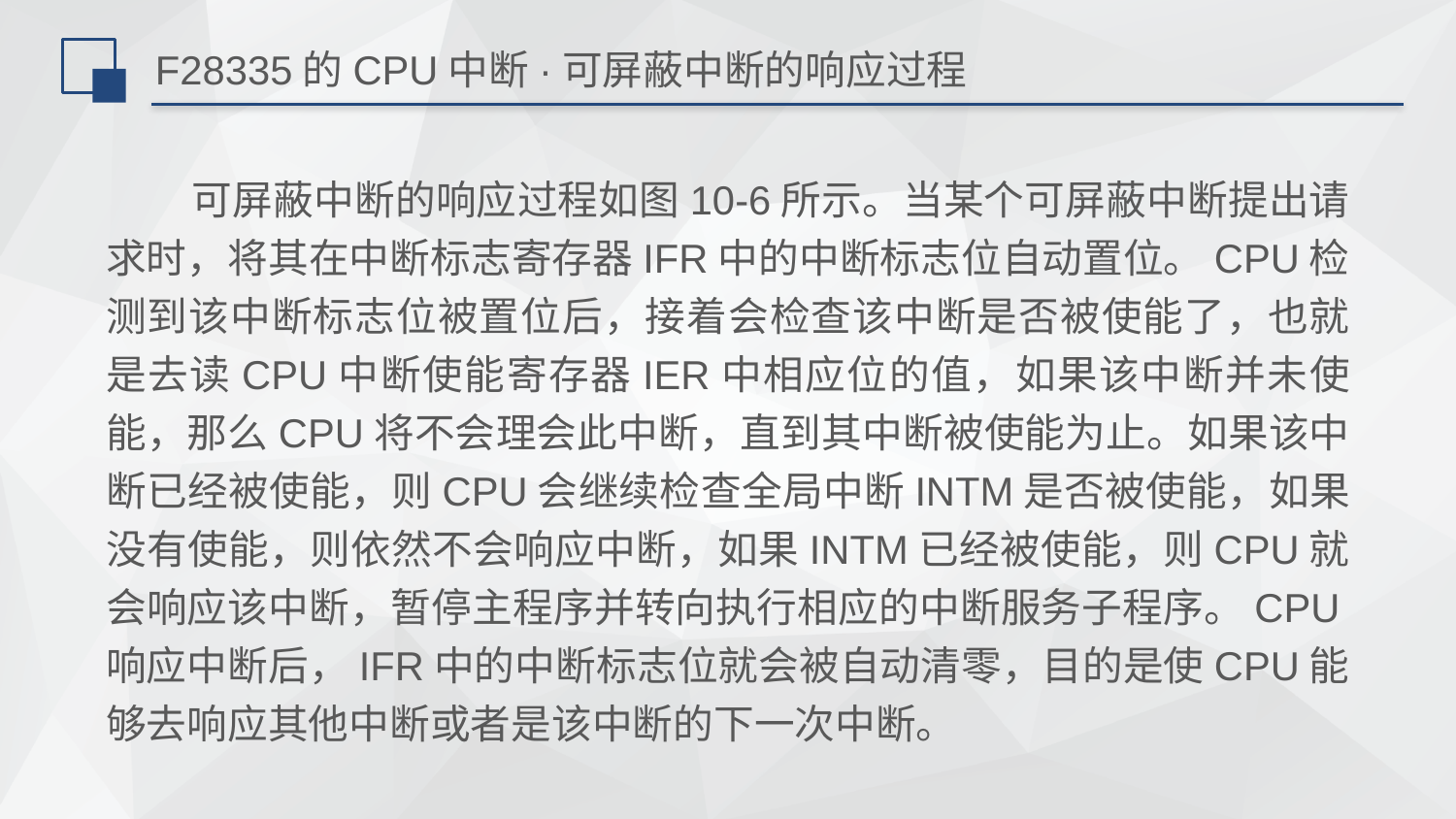

# F28335的CPU中断·可屏蔽中断的响应过程
可屏蔽中断的响应过程如图10-6所示。当某个可屏蔽中断提出请求时，将其在中断标志寄存器IFR中的中断标志位自动置位。CPU检测到该中断标志位被置位后，接着会检查该中断是否被使能了，也就是去读CPU中断使能寄存器IER中相应位的值，如果该中断并未使能，那么CPU将不会理会此中断，直到其中断被使能为止。如果该中断已经被使能，则CPU会继续检查全局中断INTM是否被使能，如果没有使能，则依然不会响应中断，如果INTM已经被使能，则CPU就会响应该中断，暂停主程序并转向执行相应的中断服务子程序。CPU响应中断后，IFR中的中断标志位就会被自动清零，目的是使CPU能够去响应其他中断或者是该中断的下一次中断。